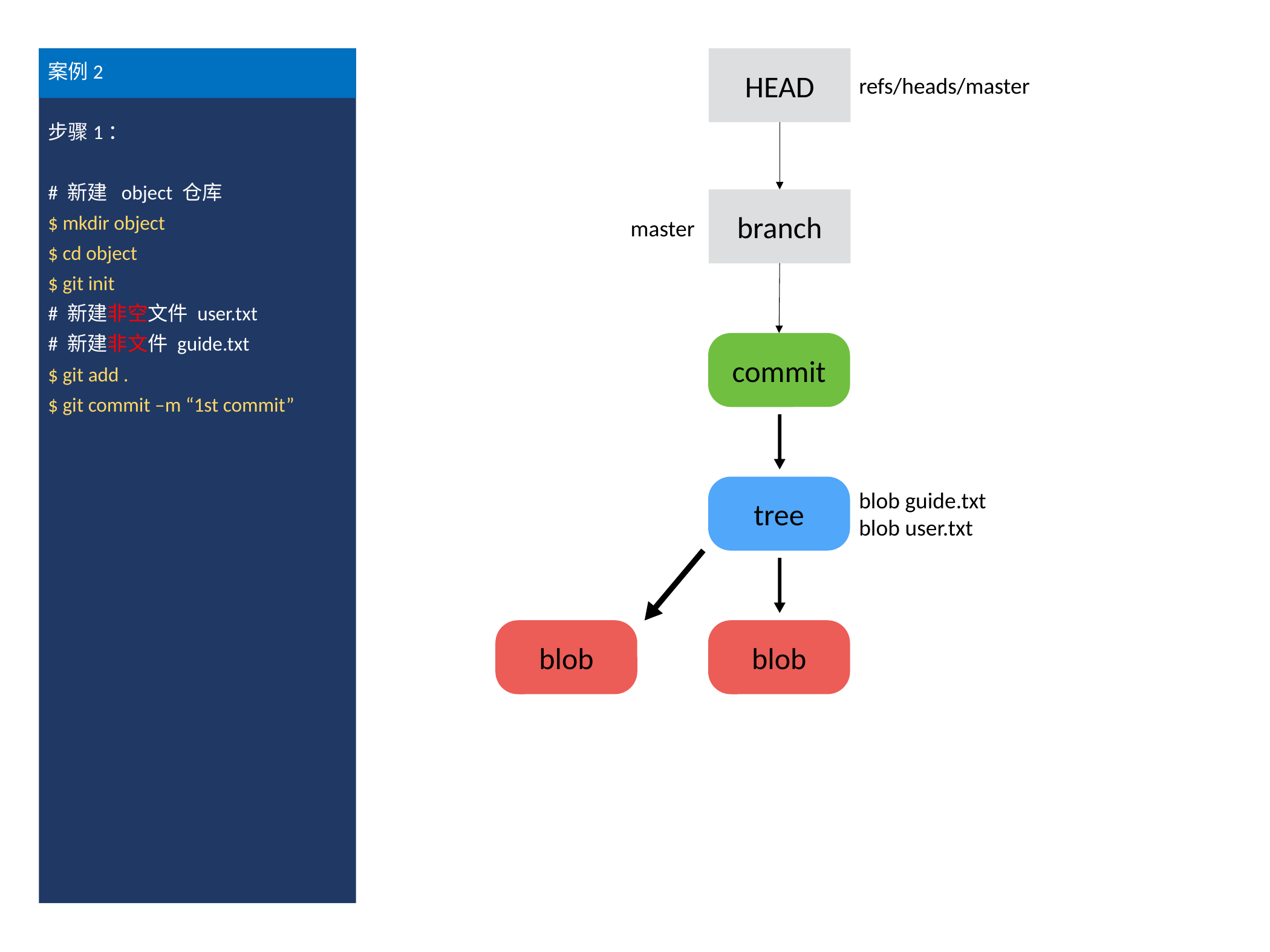

案例2
案例2

步骤1：

# 新建  object 仓库
$ mkdir object
$ cd object
$ git init
# 新建非空文件 user.txt
# 新建非文件 guide.txt
$ git add .
$ git commit –m “1st commit”
HEAD
refs/heads/master
branch
master
commit

tree
blob guide.txt
blob user.txt

blob
blob